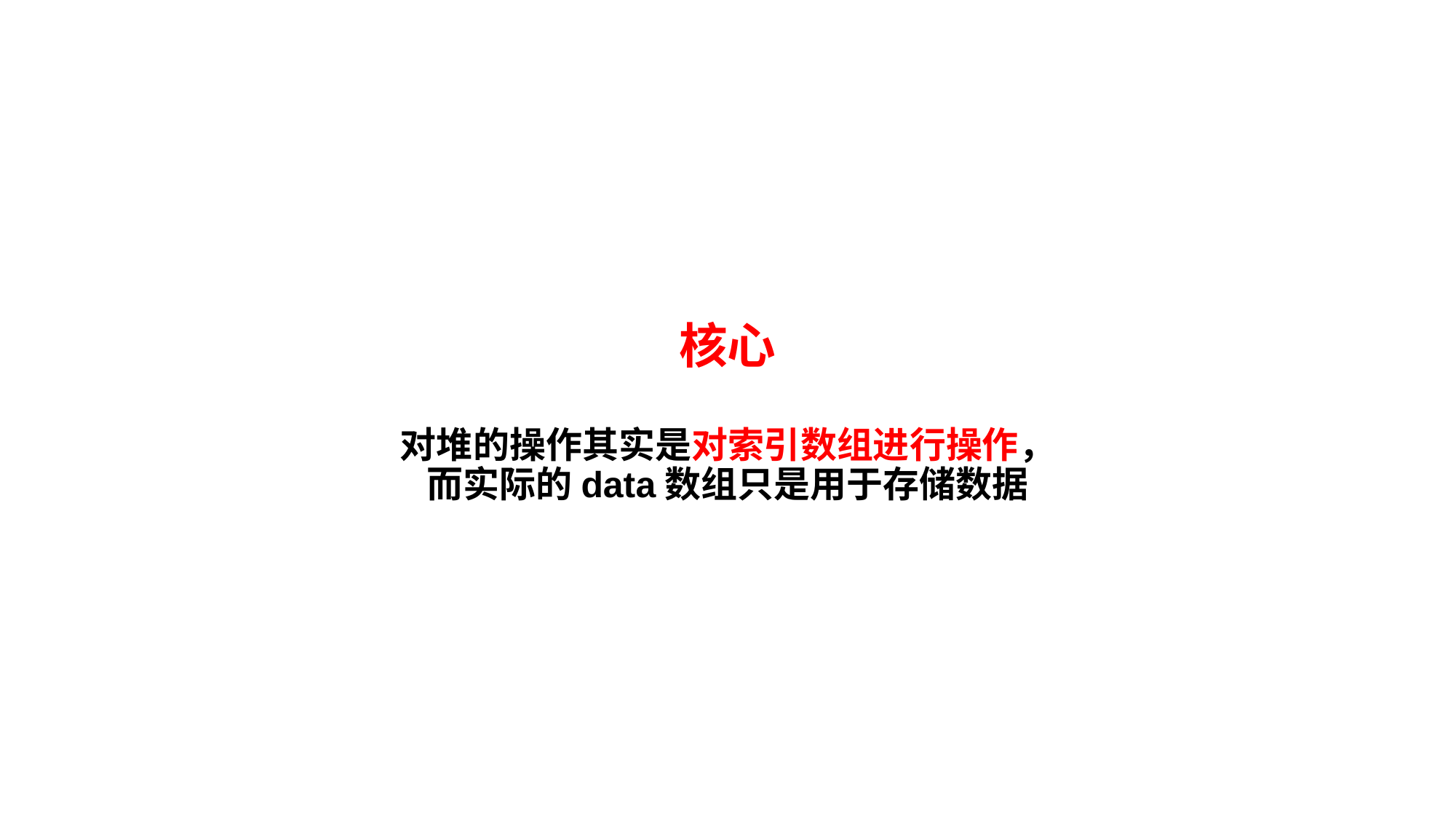

# 核心 对堆的操作其实是对索引数组进行操作， 而实际的data数组只是用于存储数据